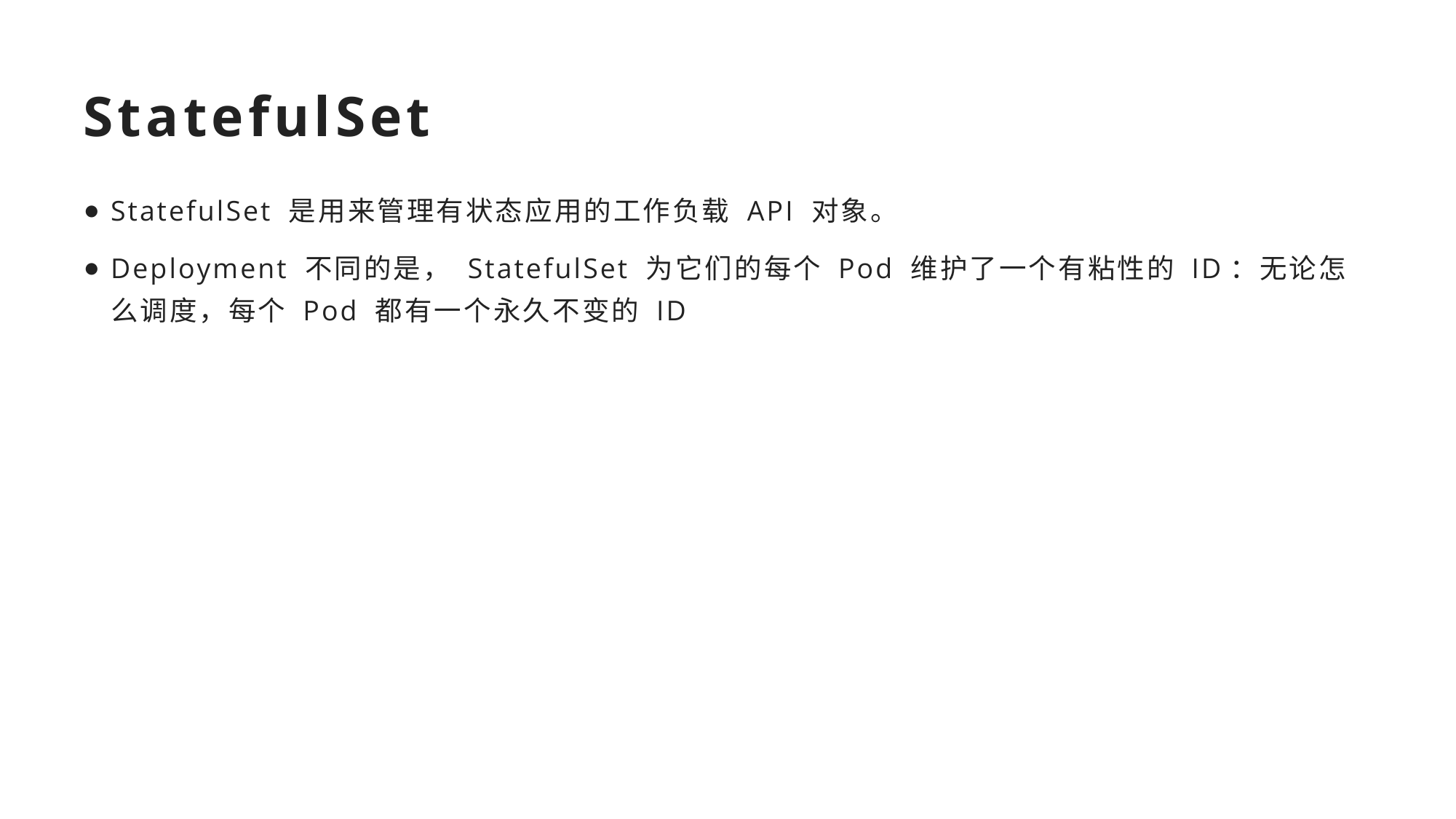

# StatefulSet
StatefulSet 是用来管理有状态应用的工作负载 API 对象。
Deployment 不同的是， StatefulSet 为它们的每个 Pod 维护了一个有粘性的 ID：无论怎么调度，每个 Pod 都有一个永久不变的 ID